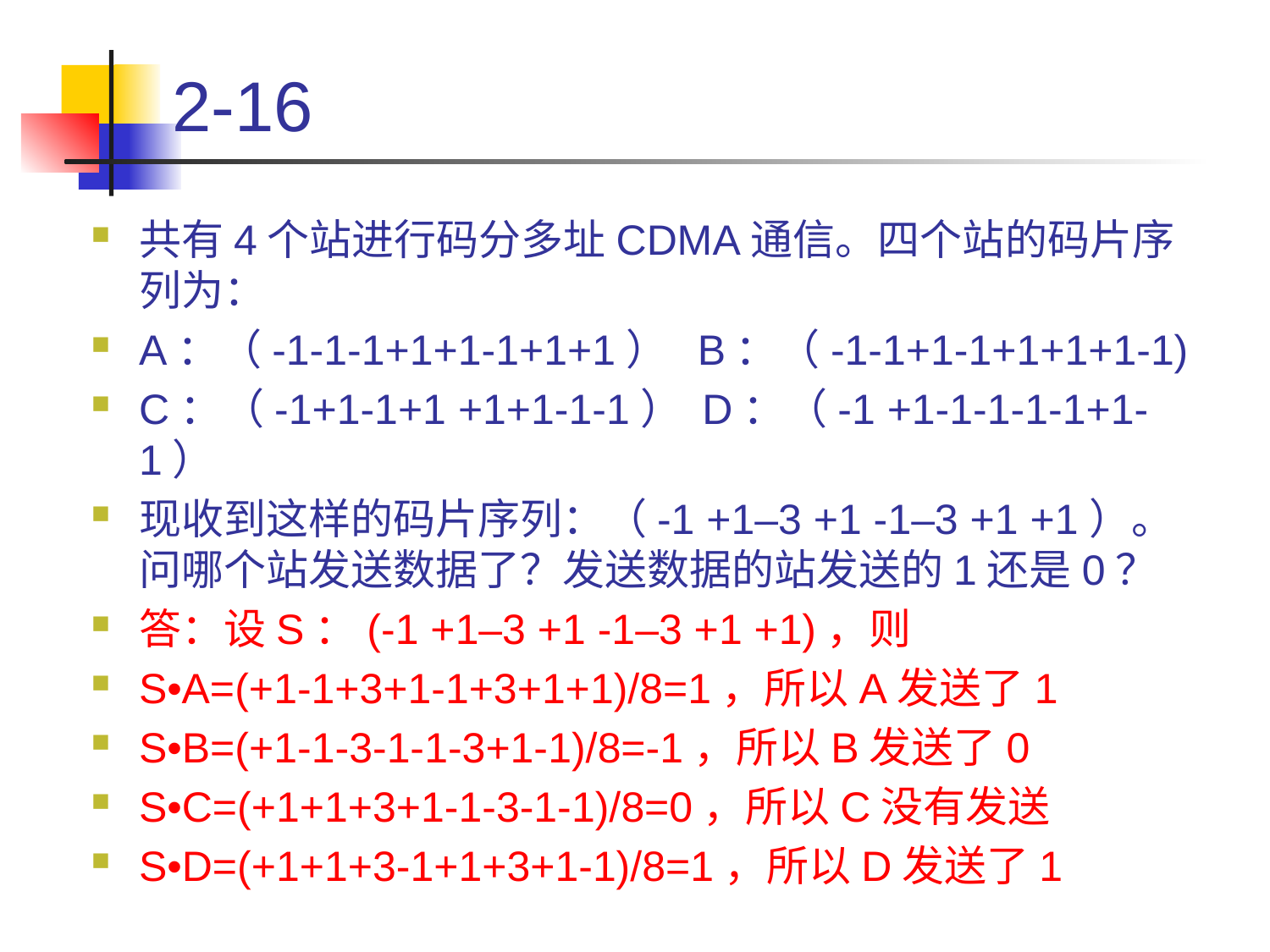

# 2-16
共有4个站进行码分多址CDMA通信。四个站的码片序列为：
A：（-1-1-1+1+1-1+1+1）  B：（-1-1+1-1+1+1+1-1)
C：（-1+1-1+1 +1+1-1-1） D：（-1 +1-1-1-1-1+1-1）
现收到这样的码片序列：（-1 +1–3 +1 -1–3 +1 +1）。问哪个站发送数据了？发送数据的站发送的1还是0？
答：设S：(-1 +1–3 +1 -1–3 +1 +1)，则
S•A=(+1-1+3+1-1+3+1+1)/8=1，所以A发送了1
S•B=(+1-1-3-1-1-3+1-1)/8=-1，所以B发送了0
S•C=(+1+1+3+1-1-3-1-1)/8=0，所以C没有发送
S•D=(+1+1+3-1+1+3+1-1)/8=1，所以D发送了1